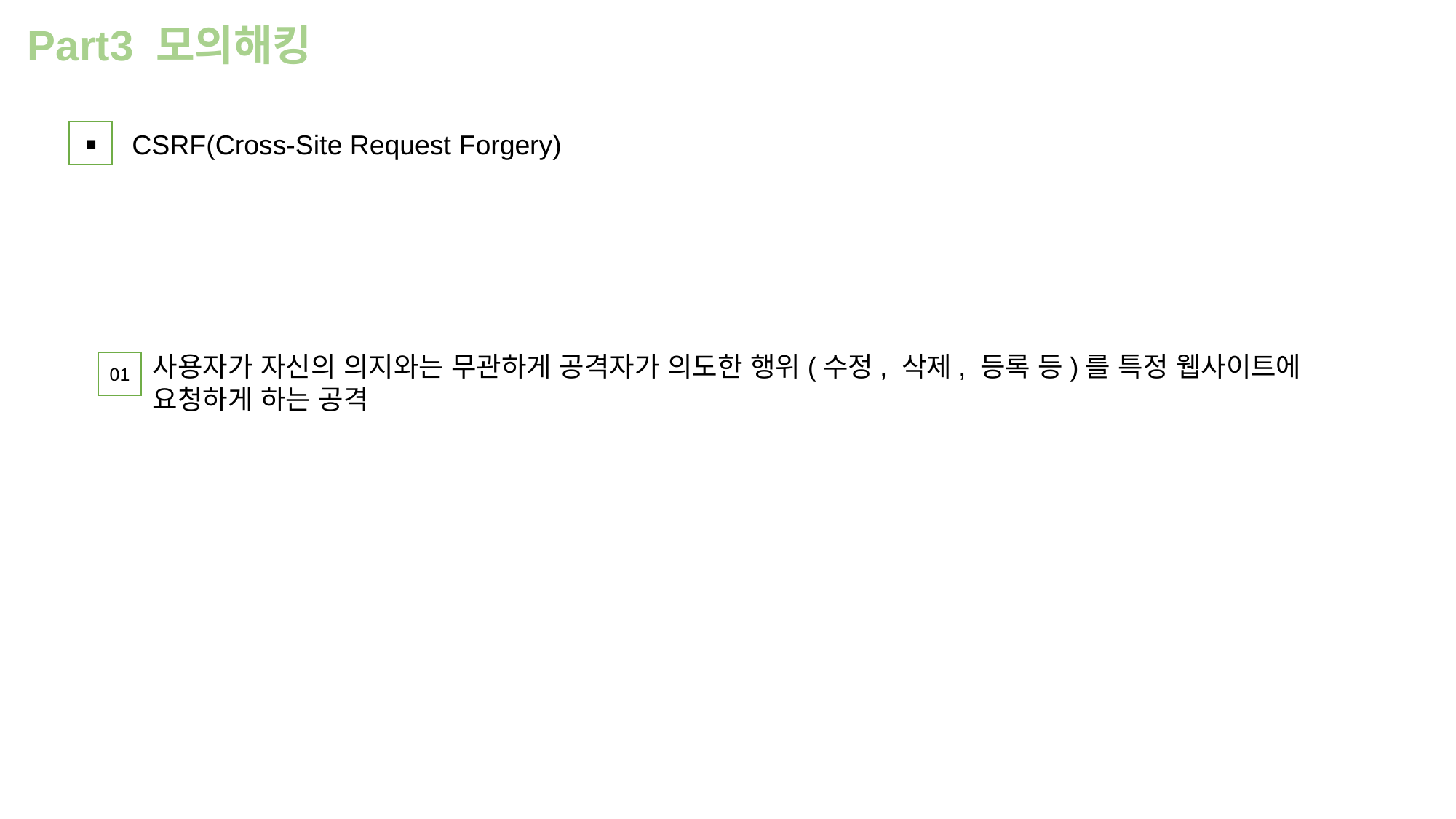

Part3 모의해킹
■
CSRF(Cross-Site Request Forgery)
사용자가 자신의 의지와는 무관하게 공격자가 의도한 행위(수정, 삭제, 등록 등)를 특정 웹사이트에 요청하게 하는 공격
01